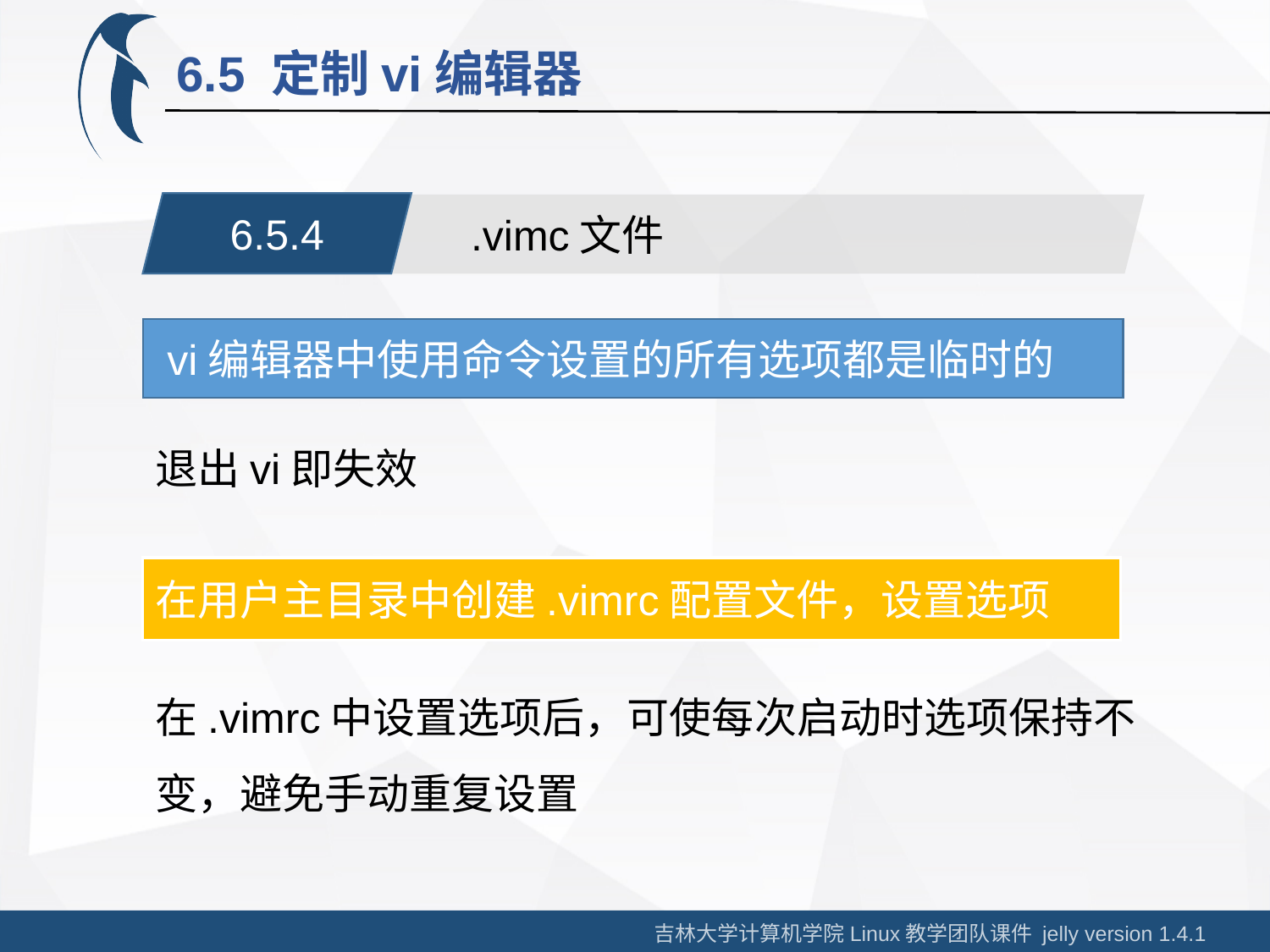

6.5 定制vi编辑器
6.5.4
.vimc文件
 vi编辑器中使用命令设置的所有选项都是临时的
退出vi即失效
在用户主目录中创建.vimrc配置文件，设置选项
在.vimrc中设置选项后，可使每次启动时选项保持不变，避免手动重复设置